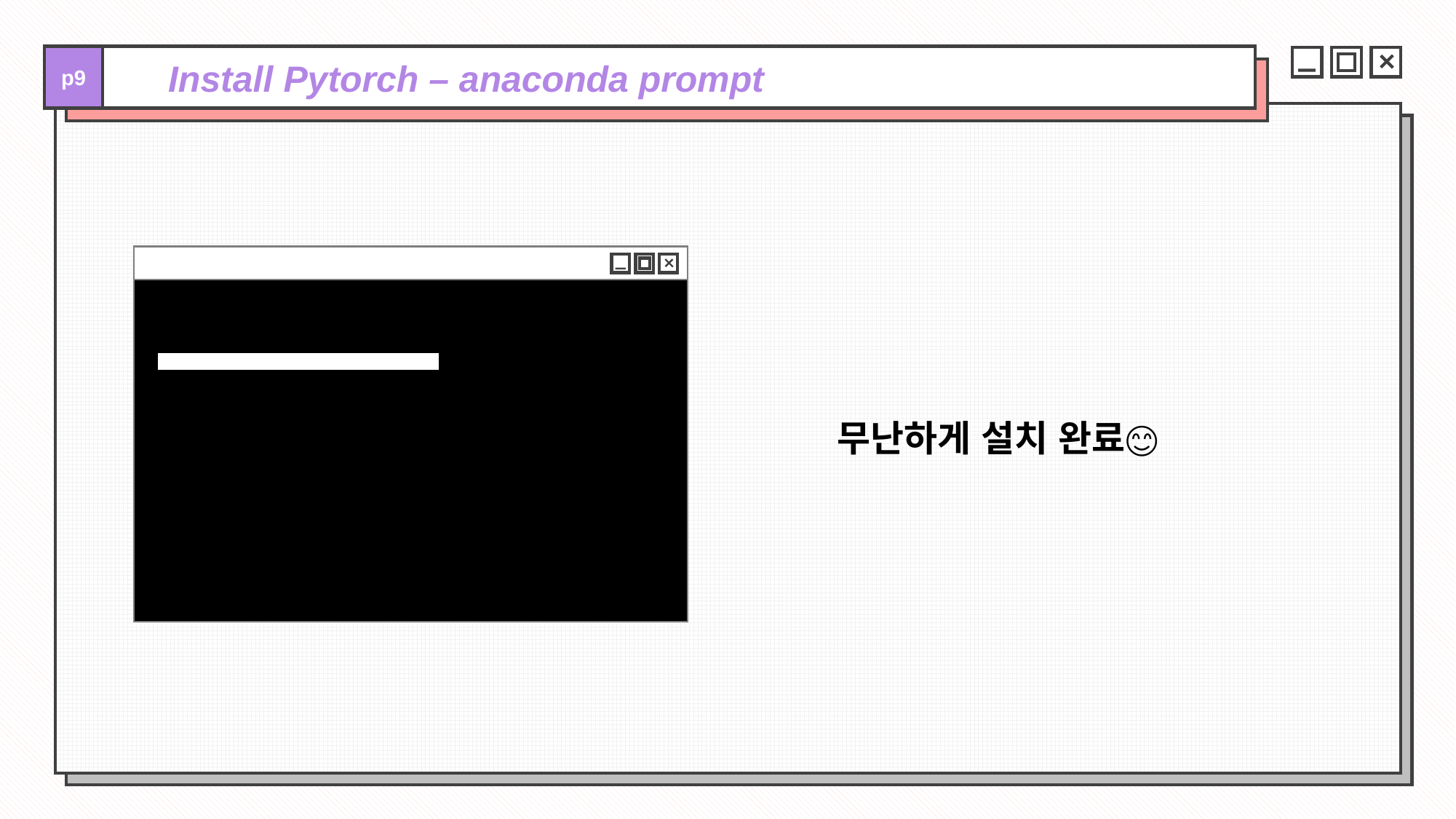

p9
Install Pytorch – anaconda prompt

(base) C:\Users\a>conda create –n torch python anaconda

(base) C:\Users\a>conda activate torch
(torch) C:\Users\a>conda install pytorch torchvision cudatoolkit=11.0 –c pytorch
Collectiong pakage metadata : done
Solving environment : done
무난하게 설치 완료😊